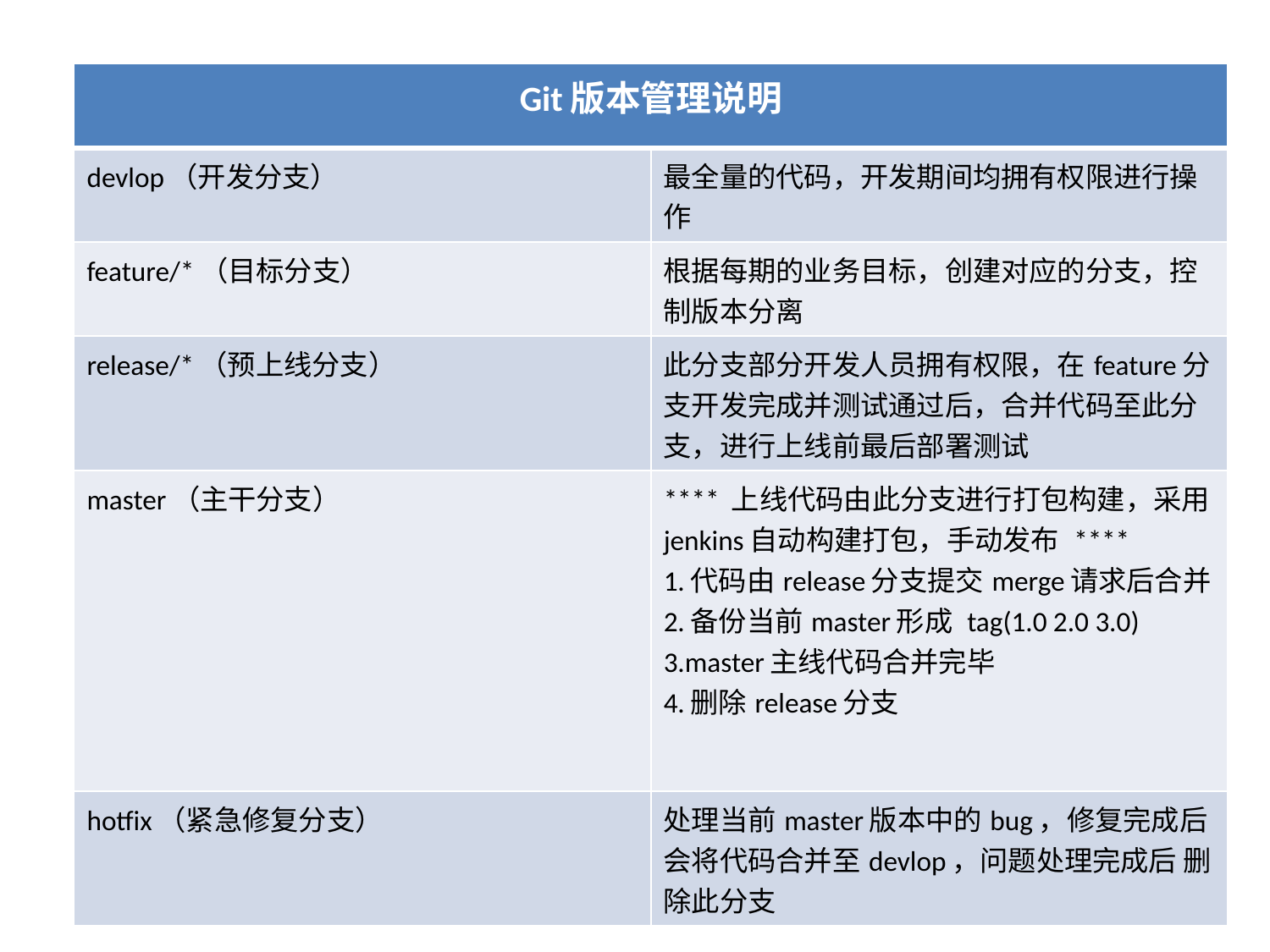

| Git版本管理说明 |  |
| --- | --- |
| devlop（开发分支） | 最全量的代码，开发期间均拥有权限进行操作 |
| feature/\*（目标分支） | 根据每期的业务目标，创建对应的分支，控制版本分离 |
| release/\*（预上线分支） | 此分支部分开发人员拥有权限，在feature分支开发完成并测试通过后，合并代码至此分支，进行上线前最后部署测试 |
| master（主干分支） | \*\*\*\* 上线代码由此分支进行打包构建，采用jenkins自动构建打包，手动发布 \*\*\*\* 1.代码由release分支提交merge请求后合并 2.备份当前master形成 tag(1.0 2.0 3.0) 3.master主线代码合并完毕 4.删除release分支 |
| hotfix（紧急修复分支） | 处理当前master版本中的bug，修复完成后会将代码合并至devlop，问题处理完成后 删除此分支 |